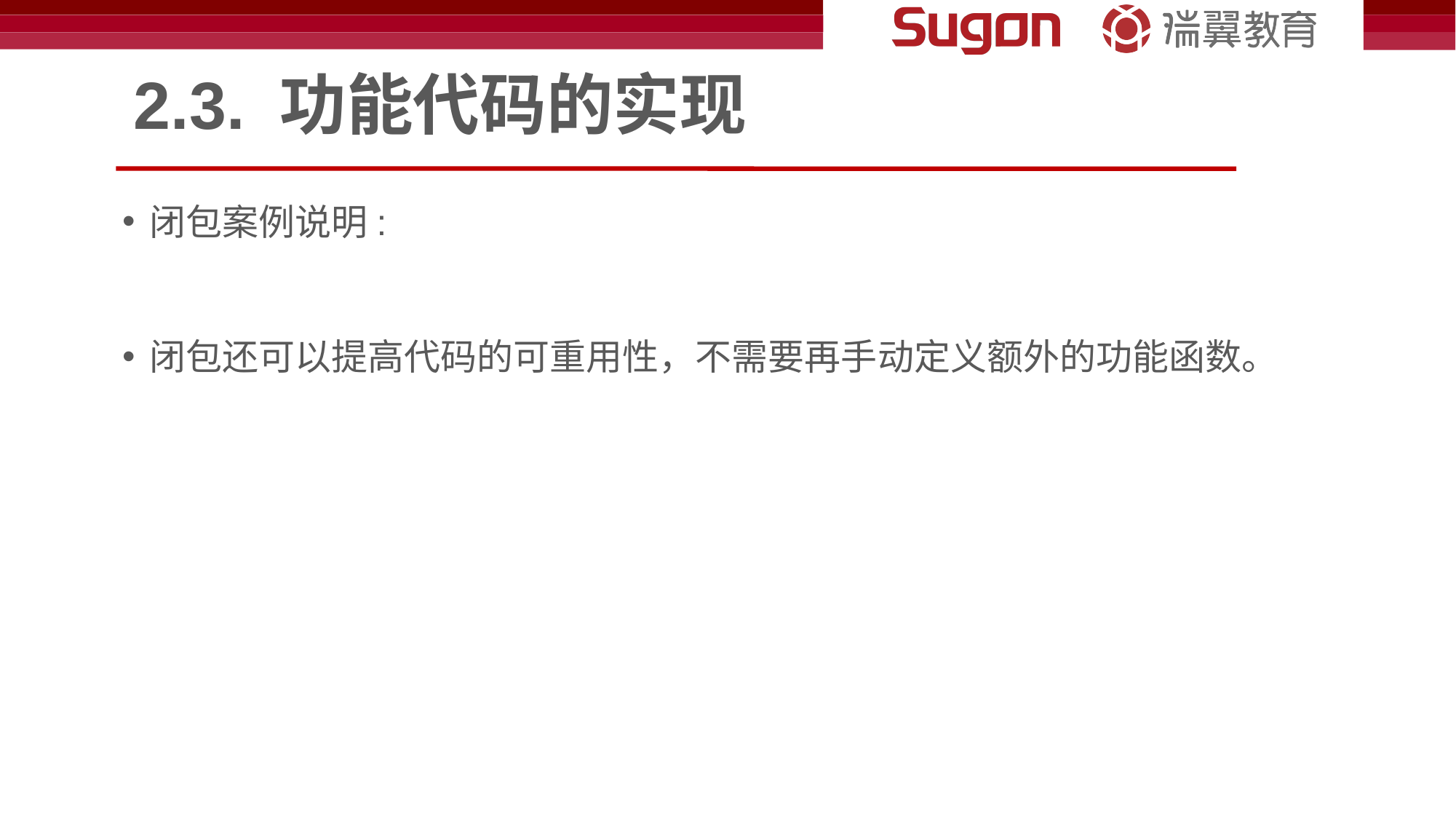

# 2.3. 功能代码的实现
闭包案例说明:

闭包还可以提高代码的可重用性，不需要再手动定义额外的功能函数。